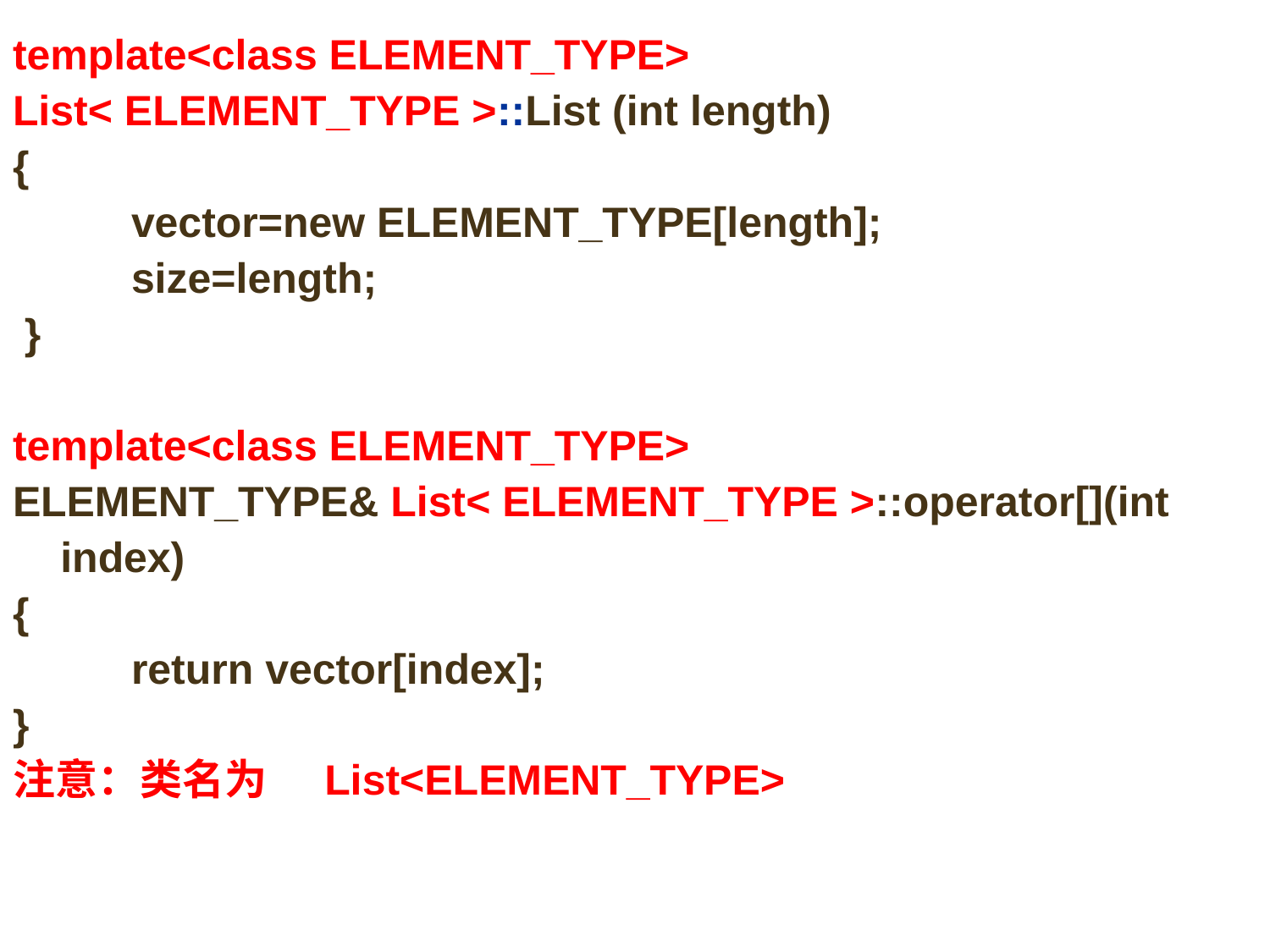

template<class ELEMENT_TYPE>
List< ELEMENT_TYPE >::List (int length)
{
          vector=new ELEMENT_TYPE[length];
          size=length;
 }

template<class ELEMENT_TYPE>
ELEMENT_TYPE& List< ELEMENT_TYPE >::operator[](int index)
{
          return vector[index];
}
注意：类名为     List<ELEMENT_TYPE>
50